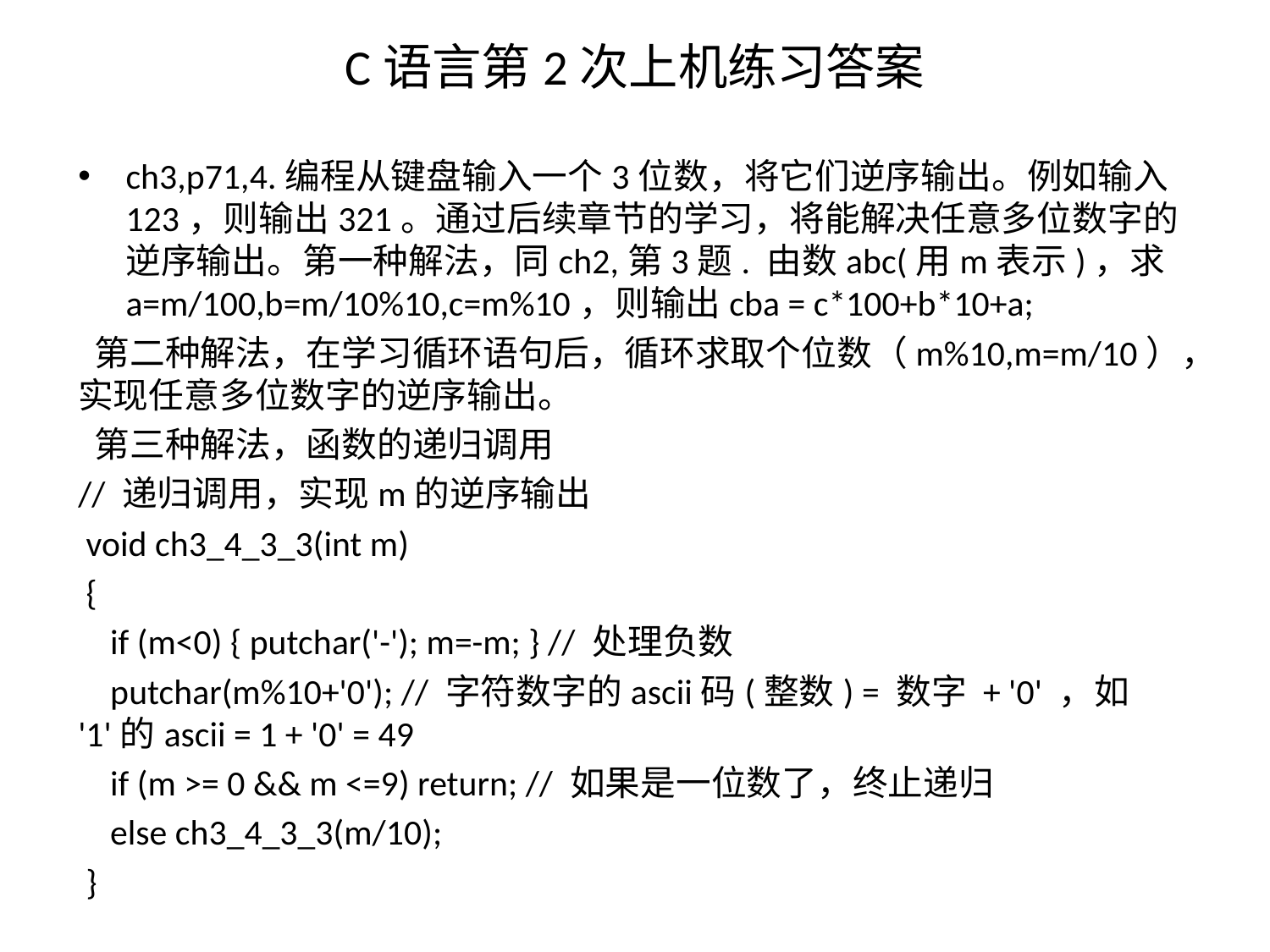

# C语言第2次上机练习答案
ch3,p71,4.编程从键盘输入一个3位数，将它们逆序输出。例如输入123，则输出321。通过后续章节的学习，将能解决任意多位数字的逆序输出。第一种解法，同ch2,第3题. 由数abc(用m表示)，求a=m/100,b=m/10%10,c=m%10，则输出cba = c*100+b*10+a;
 第二种解法，在学习循环语句后，循环求取个位数（m%10,m=m/10），实现任意多位数字的逆序输出。
 第三种解法，函数的递归调用
// 递归调用，实现m的逆序输出
 void ch3_4_3_3(int m)
 {
    if (m<0) { putchar('-'); m=-m; } // 处理负数
    putchar(m%10+'0'); // 字符数字的ascii码(整数) = 数字 + '0' ，如 '1'的ascii = 1 + '0' = 49
    if (m >= 0 && m <=9) return; // 如果是一位数了，终止递归
    else ch3_4_3_3(m/10);
 }